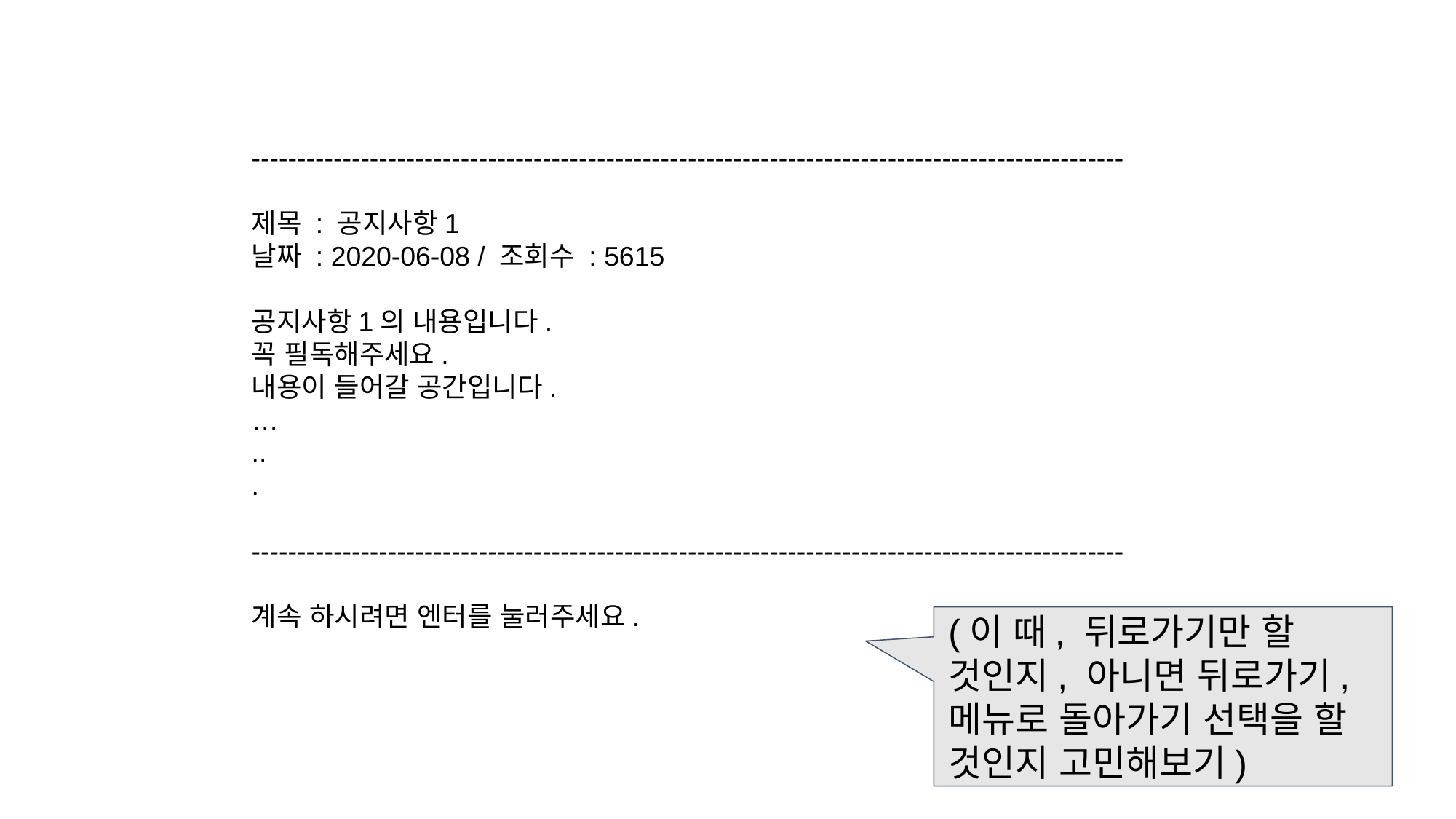

------------------------------------------------------------------------------------------------

제목 : 공지사항1
날짜 : 2020-06-08 / 조회수 : 5615

공지사항1의 내용입니다.
꼭 필독해주세요.
내용이 들어갈 공간입니다.
…
..
.

------------------------------------------------------------------------------------------------

계속 하시려면 엔터를 눌러주세요.

(이 때, 뒤로가기만 할 것인지, 아니면 뒤로가기, 메뉴로 돌아가기 선택을 할 것인지 고민해보기)